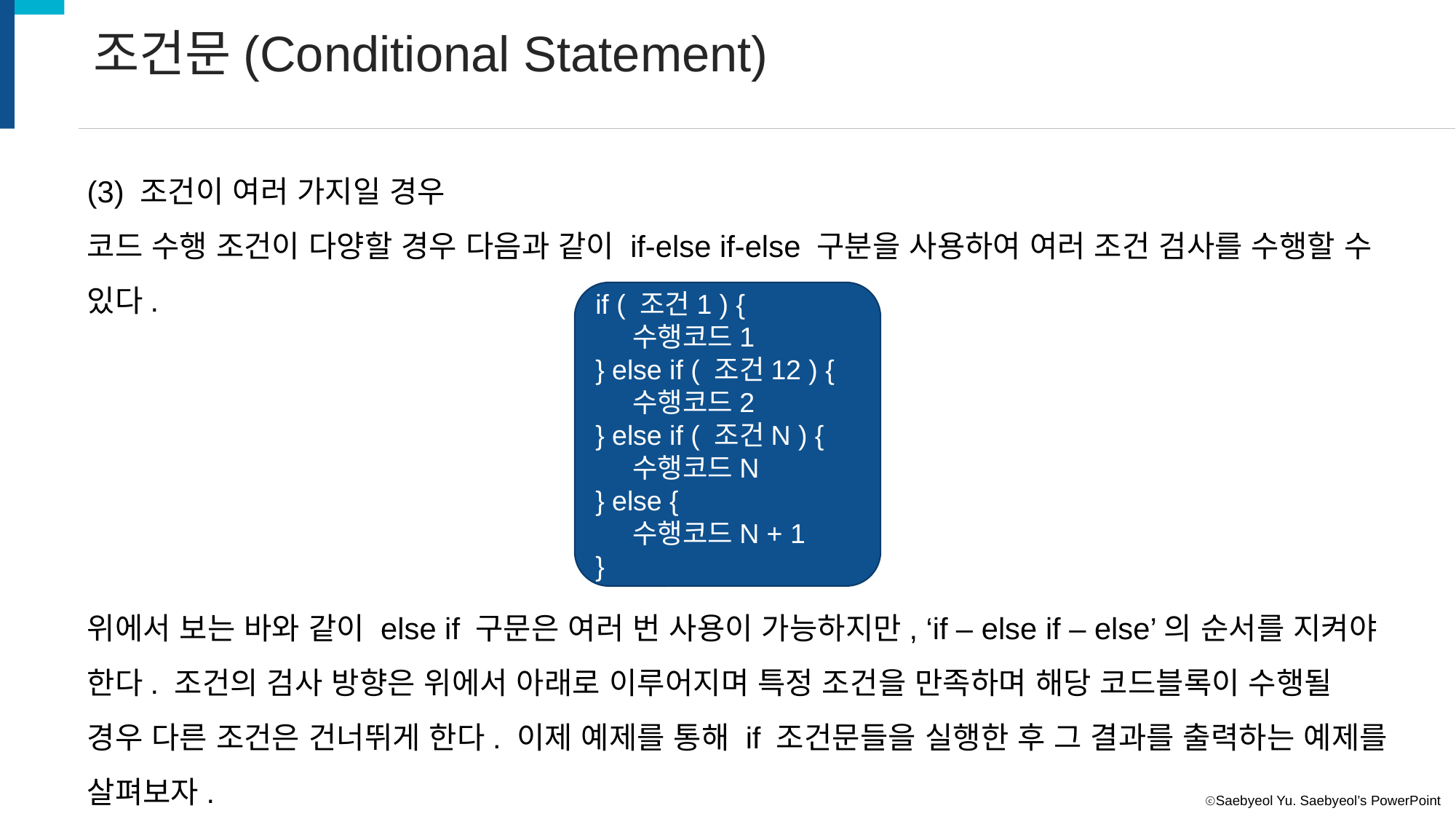

조건문(Conditional Statement)
(3) 조건이 여러 가지일 경우
코드 수행 조건이 다양할 경우 다음과 같이 if-else if-else 구분을 사용하여 여러 조건 검사를 수행할 수 있다.

위에서 보는 바와 같이 else if 구문은 여러 번 사용이 가능하지만, ‘if – else if – else’의 순서를 지켜야 한다. 조건의 검사 방향은 위에서 아래로 이루어지며 특정 조건을 만족하며 해당 코드블록이 수행될 경우 다른 조건은 건너뛰게 한다. 이제 예제를 통해 if 조건문들을 실행한 후 그 결과를 출력하는 예제를 살펴보자.
if ( 조건1 ) {
    수행코드1
} else if ( 조건12 ) {
    수행코드2
} else if ( 조건N ) {
    수행코드N
} else {
    수행코드N + 1
}